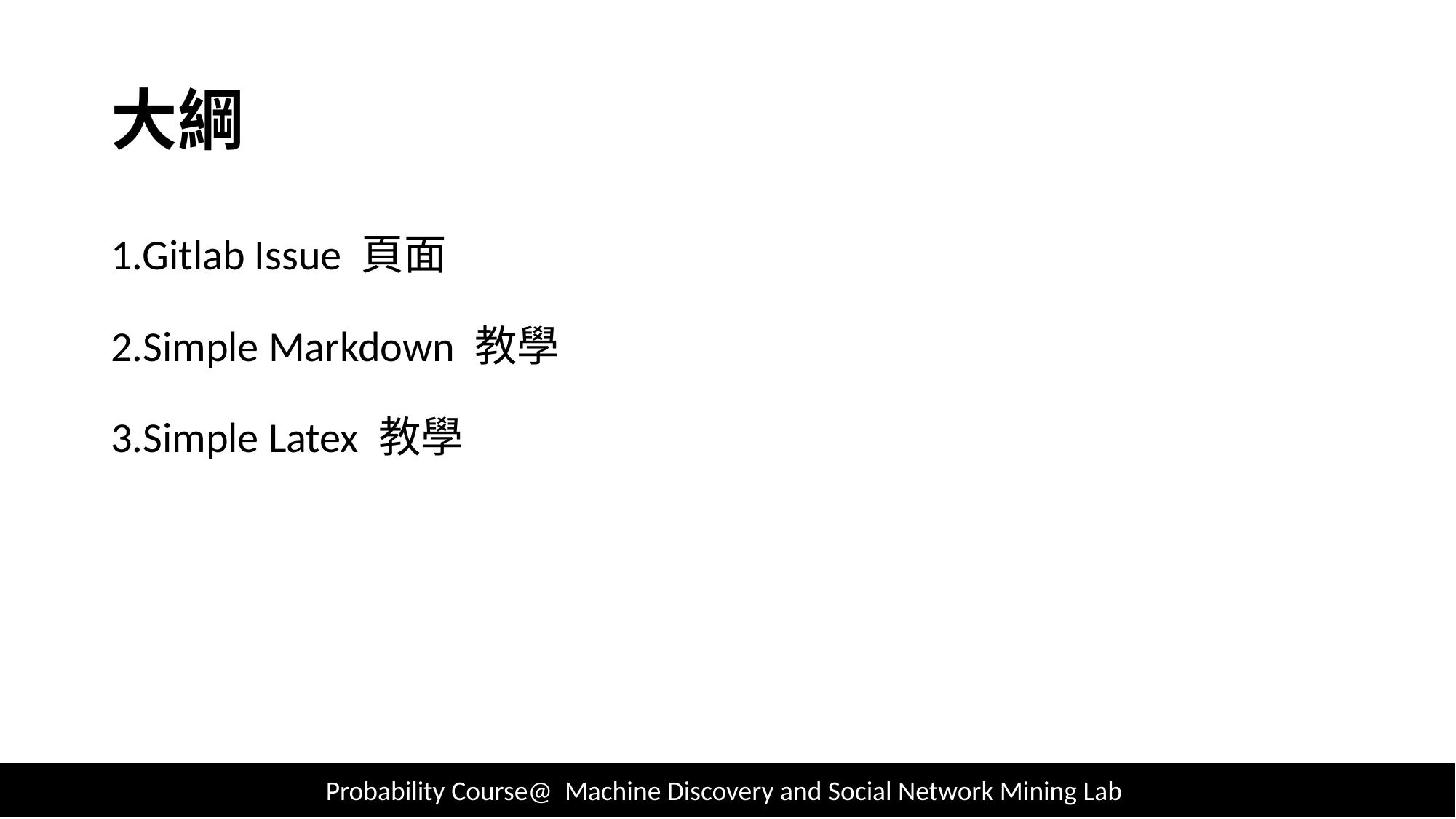

# 大綱
1.Gitlab Issue 頁面
2.Simple Markdown 教學
3.Simple Latex 教學

2

Probability Course@  Machine Discovery and Social Network Mining Lab